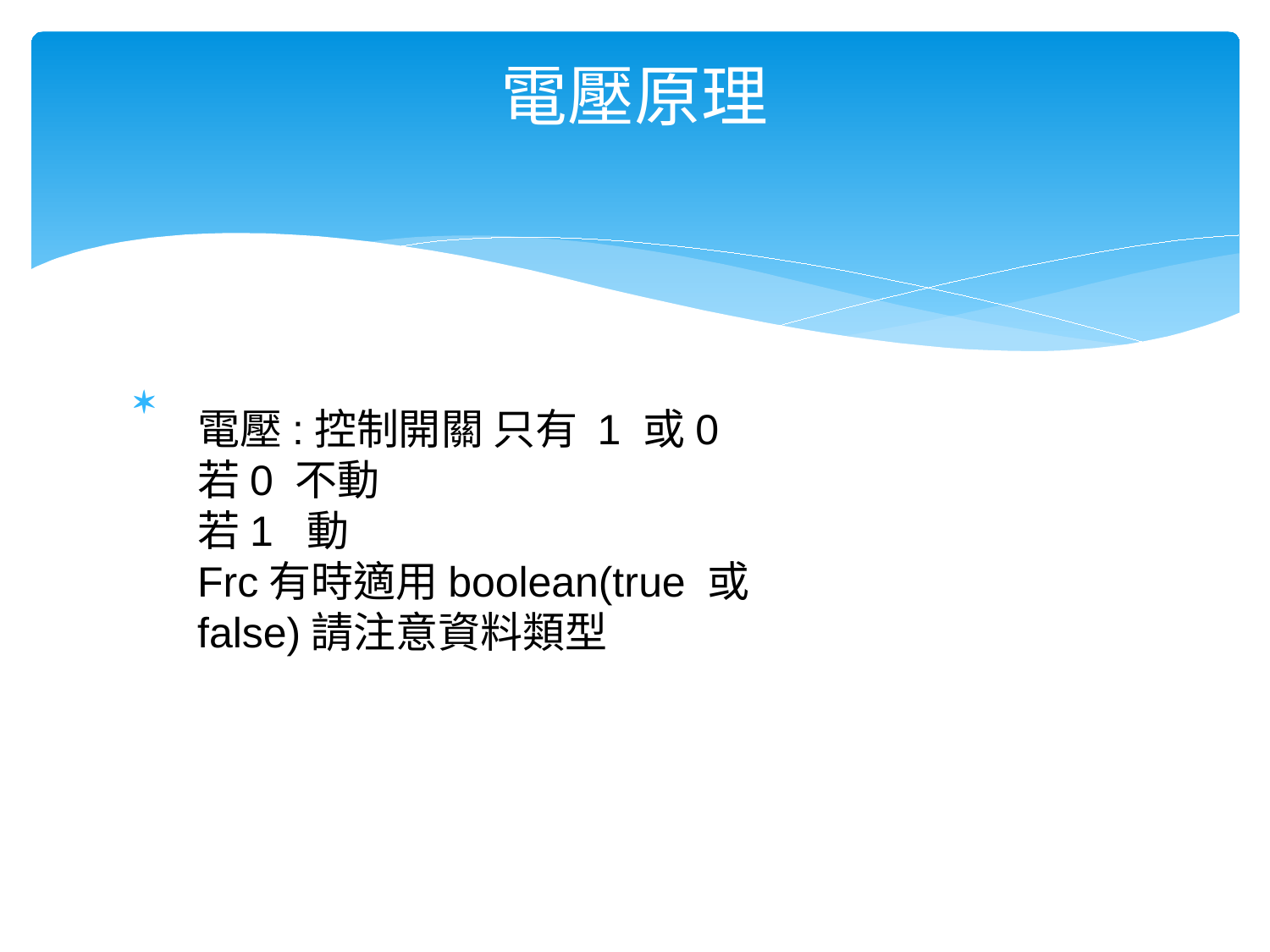

# 電壓原理

電壓:控制開關 只有 1 或0
若0 不動
若1  動
Frc有時適用boolean(true 或false)請注意資料類型